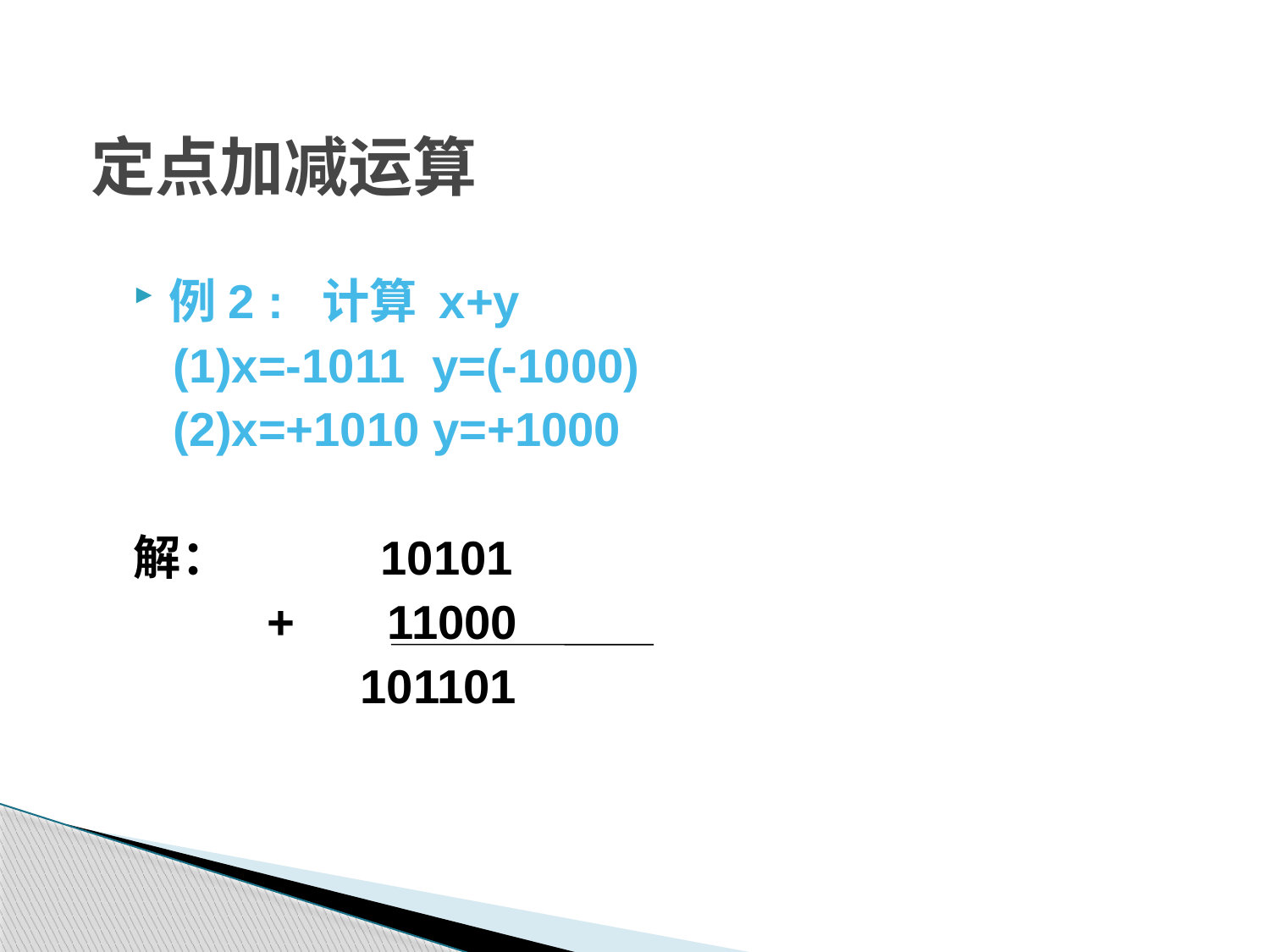

# 定点加减运算
例2 :  计算 x+y
   (1)x=-1011  y=(-1000)
   (2)x=+1010 y=+1000

解：             10101
          +       11000
                 101101